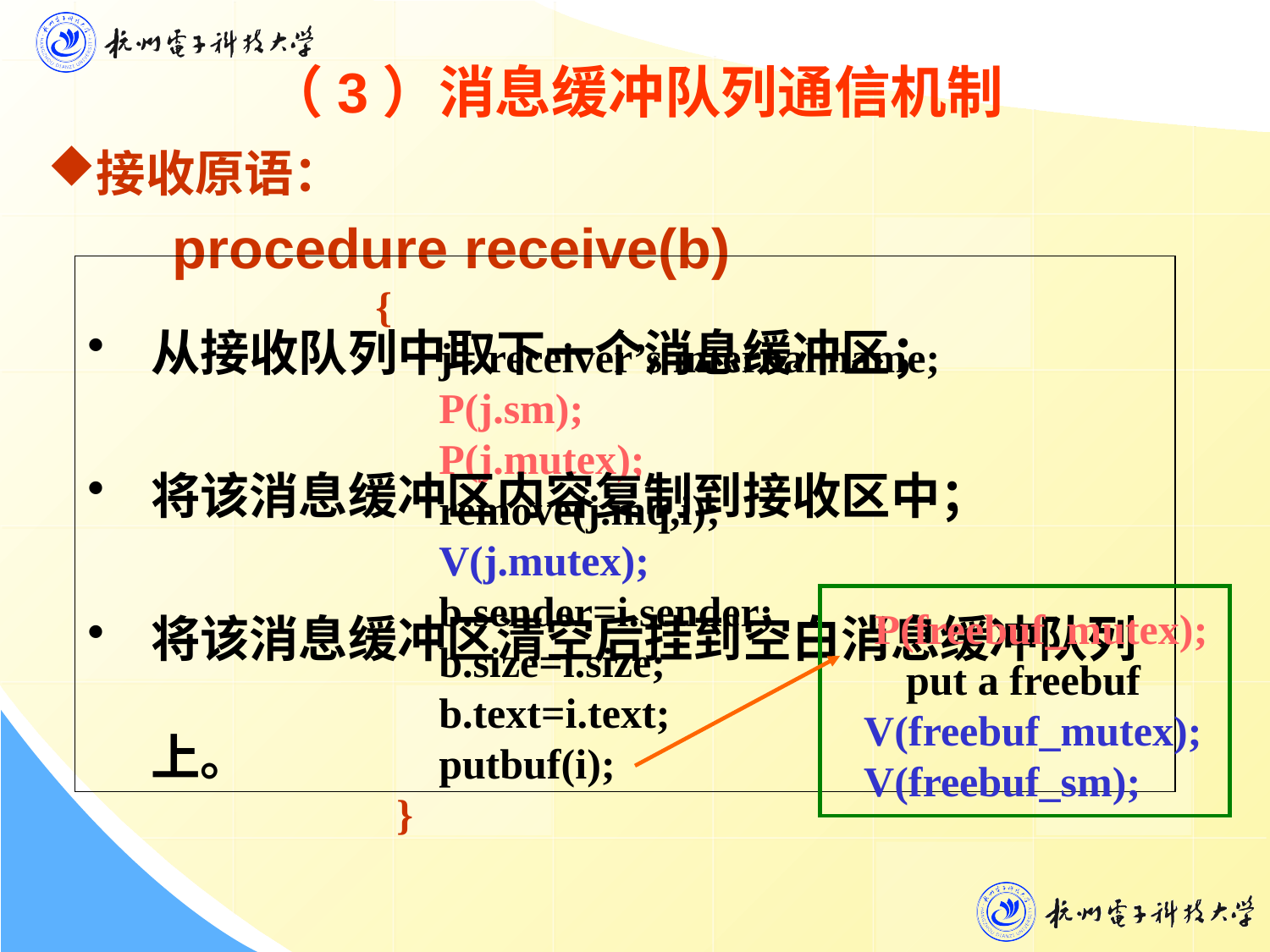

（3）消息缓冲队列通信机制
接收原语：

        procedure receive(b)
		       {
			 j= receiver’s internal name;
                                     P(j.sm);
                                     P(j.mutex);
                                     remove(j.mq,i);
                                     V(j.mutex);
	       		 b.sender=i.sender;
                                     b.size=i.size;
                                     b.text=i.text;
                                     putbuf(i);
                                 }

从接收队列中取下一个消息缓冲区；
将该消息缓冲区内容复制到接收区中；
将该消息缓冲区清空后挂到空白消息缓冲队列上。

   P(freebuf_mutex);
      put a freebuf
  V(freebuf_mutex);
  V(freebuf_sm);